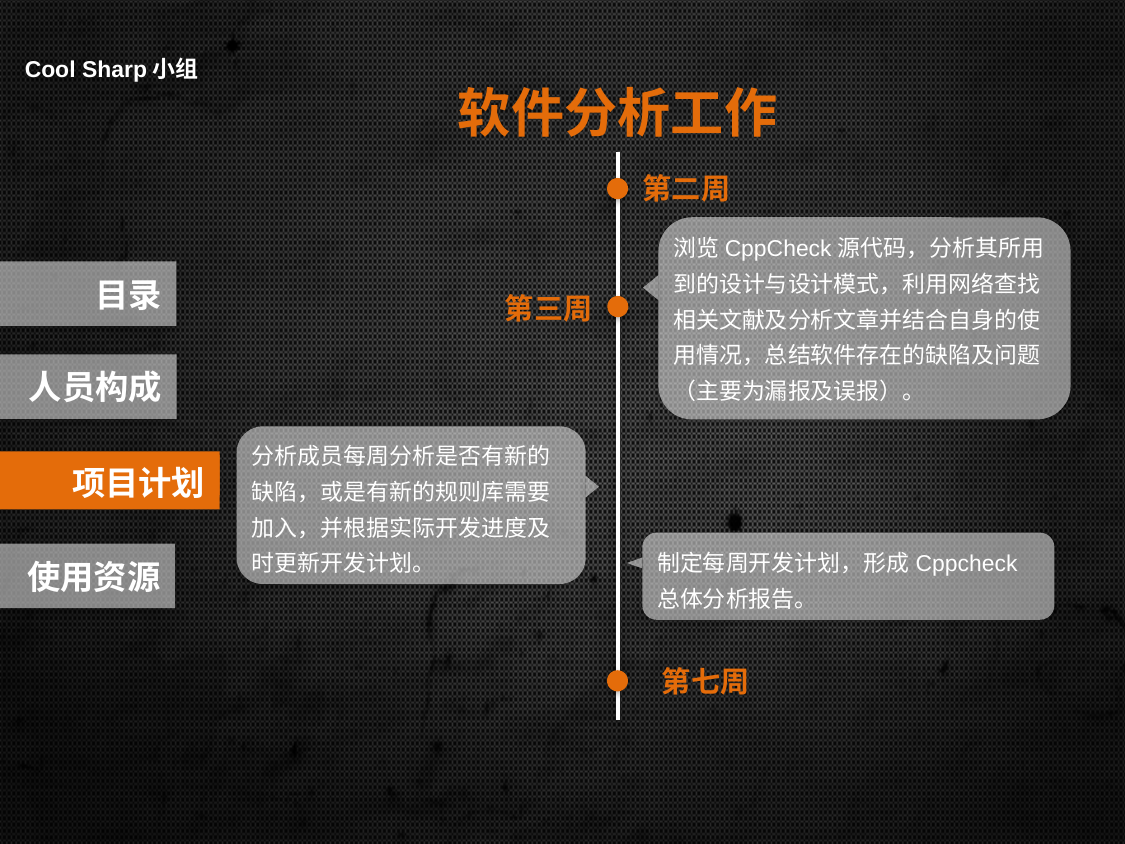

Cool Sharp小组
软件分析工作
第二周

浏览CppCheck源代码，分析其所用到的设计与设计模式，利用网络查找相关文献及分析文章并结合自身的使用情况，总结软件存在的缺陷及问题（主要为漏报及误报）。

目录
第三周

人员构成

分析成员每周分析是否有新的缺陷，或是有新的规则库需要加入，并根据实际开发进度及时更新开发计划。

项目计划

制定每周开发计划，形成Cppcheck总体分析报告。

使用资源

第七周